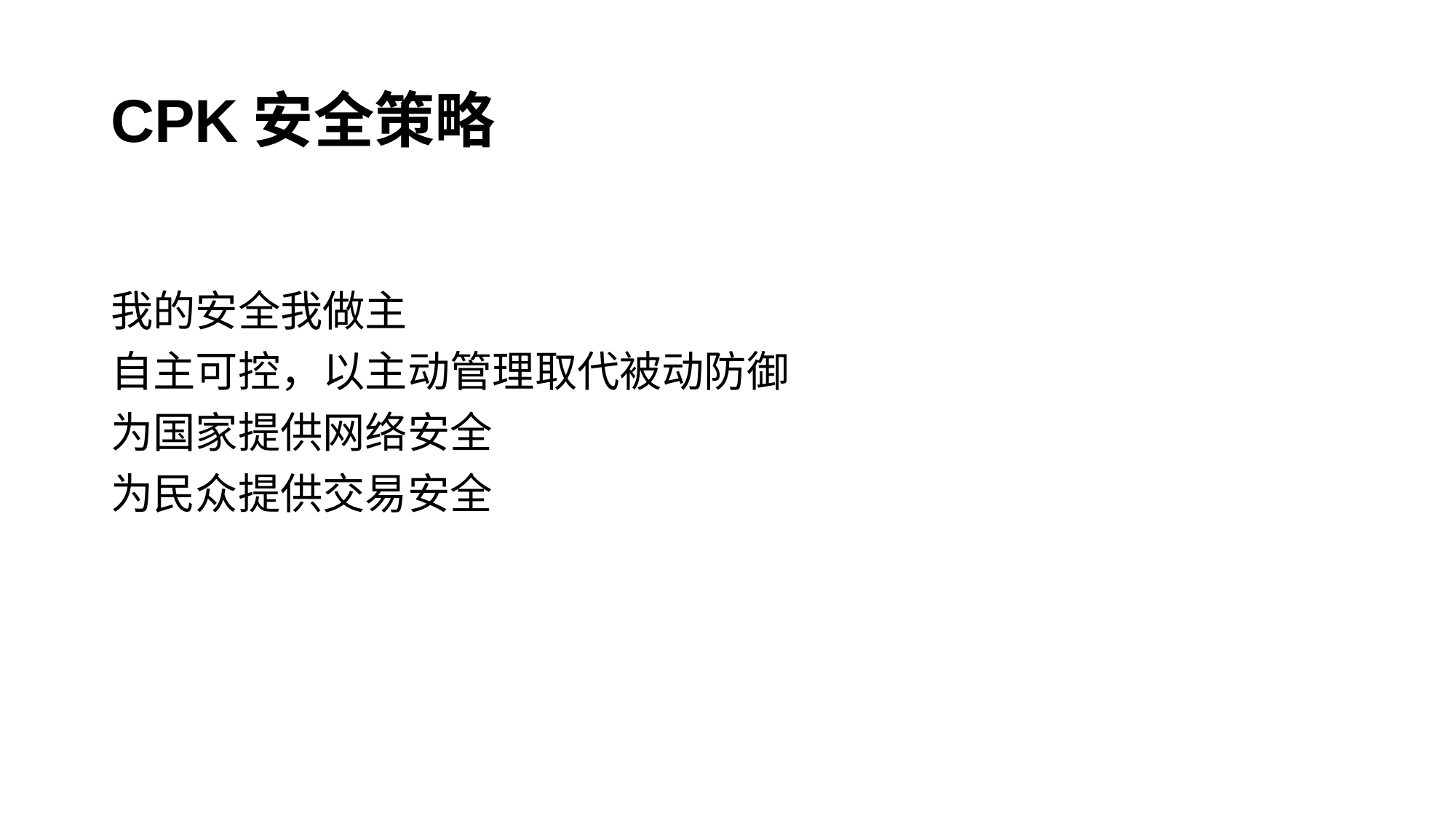

# CPK安全策略

我的安全我做主
自主可控，以主动管理取代被动防御
为国家提供网络安全
为民众提供交易安全